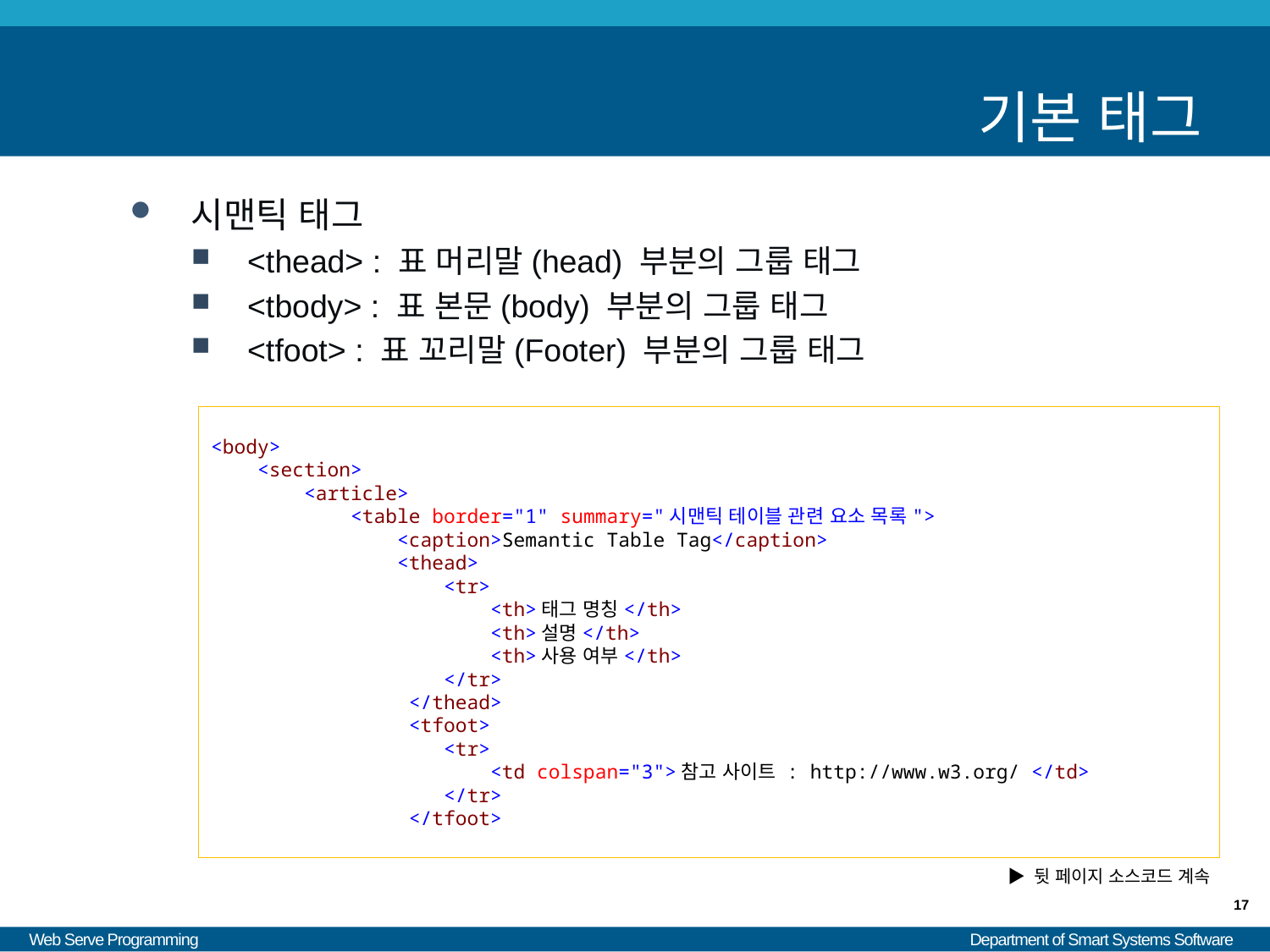

# 기본 태그
시맨틱 태그
<thead> : 표 머리말(head) 부분의 그룹 태그
<tbody> : 표 본문(body) 부분의 그룹 태그
<tfoot> : 표 꼬리말(Footer) 부분의 그룹 태그
<body>
    <section>
        <article>
            <table border="1" summary="시맨틱 테이블 관련 요소 목록">
                <caption>Semantic Table Tag</caption>
                <thead>
                    <tr>
                        <th>태그 명칭</th>
                        <th>설명</th>
                        <th>사용 여부</th>
                    </tr>
                 </thead>
                 <tfoot>
                    <tr>
                        <td colspan="3">참고 사이트 : http://www.w3.org/ </td>
                    </tr>
                 </tfoot>
▶ 뒷 페이지 소스코드 계속
17